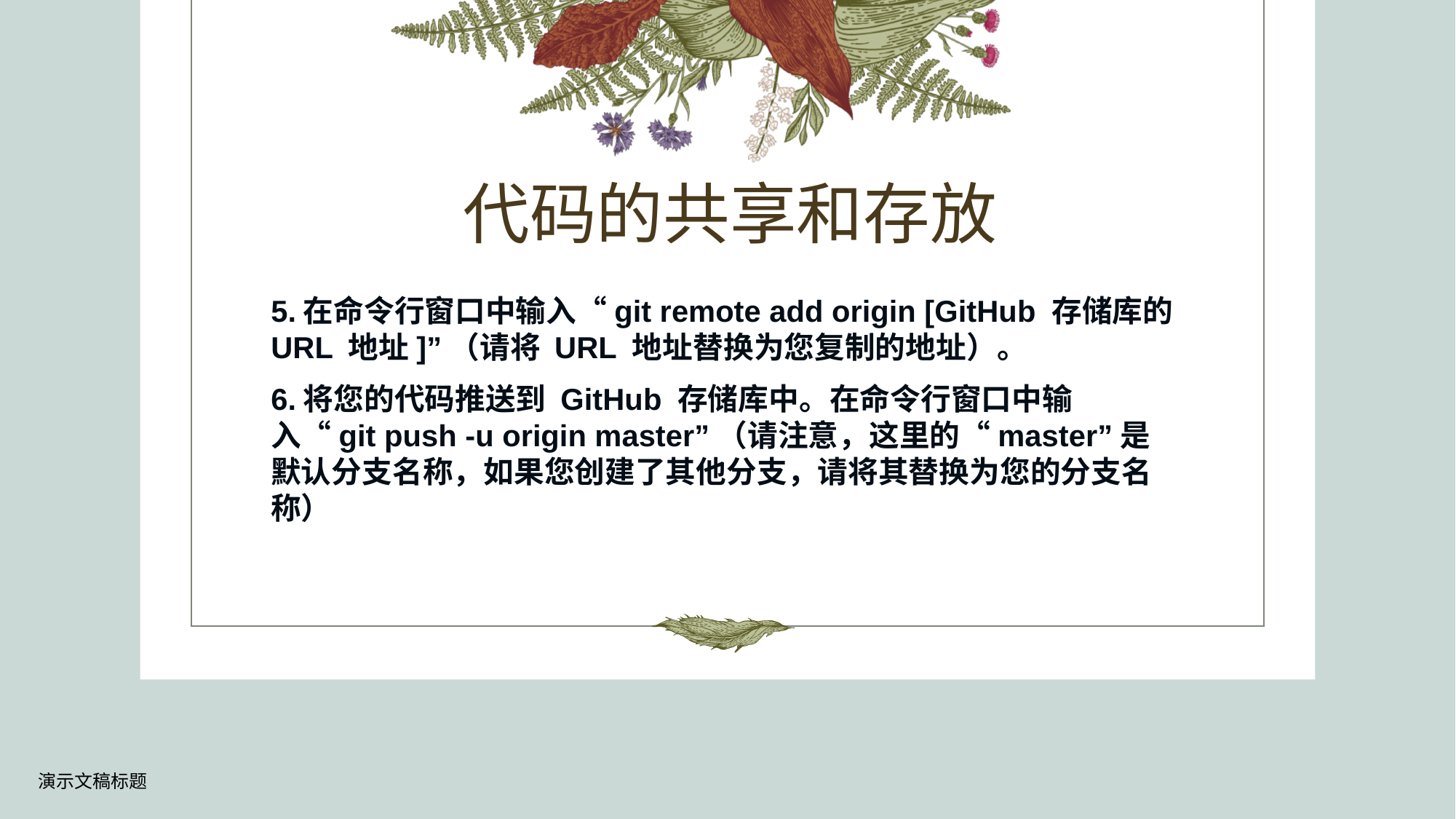

# 代码的共享和存放
5.在命令行窗口中输入“git remote add origin [GitHub 存储库的 URL 地址]”（请将 URL 地址替换为您复制的地址）。
6.将您的代码推送到 GitHub 存储库中。在命令行窗口中输入“git push -u origin master”（请注意，这里的“master”是默认分支名称，如果您创建了其他分支，请将其替换为您的分支名称）
演示文稿标题
18